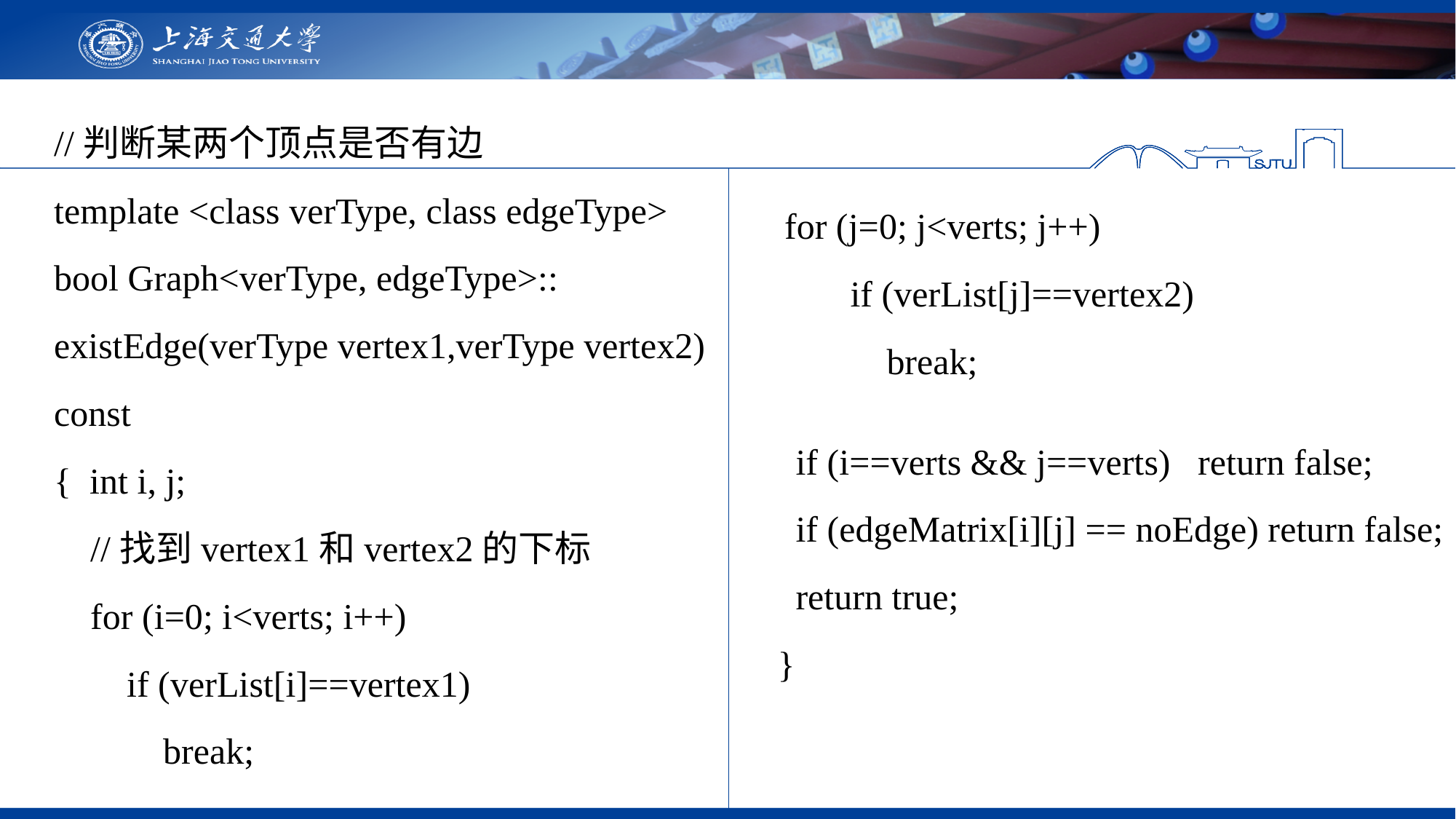

//判断某两个顶点是否有边
template <class verType, class edgeType>
bool Graph<verType, edgeType>::
existEdge(verType vertex1,verType vertex2)
const
{  int i, j;
    //找到vertex1和vertex2的下标
    for (i=0; i<verts; i++)
        if (verList[i]==vertex1)
            break;
 for (j=0; j<verts; j++)
        if (verList[j]==vertex2)
            break;

  if (i==verts && j==verts)   return false;
  if (edgeMatrix[i][j] == noEdge) return false;
  return true;
}